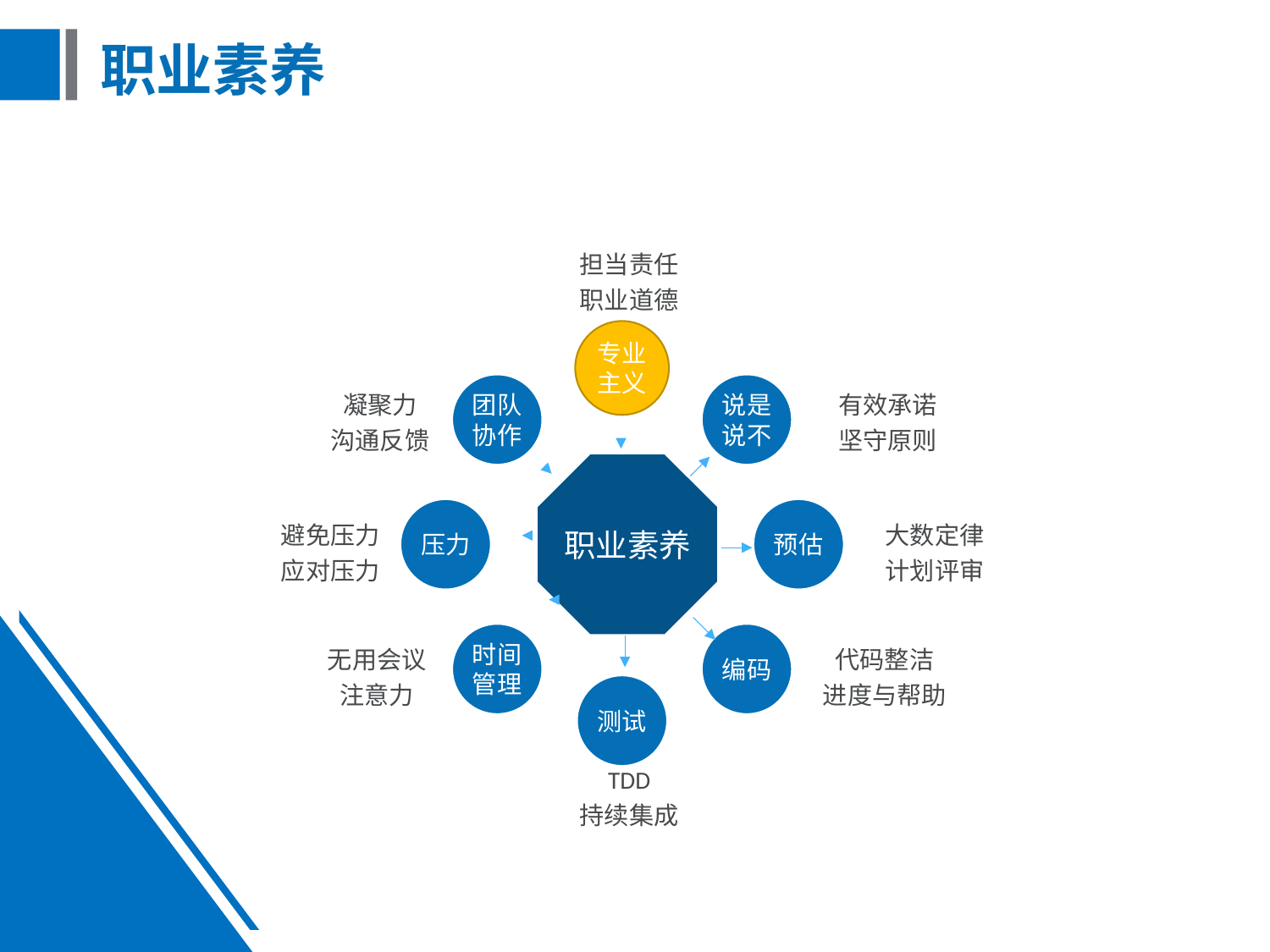

# 职业素养
担当责任
职业道德
专业主义
凝聚力
沟通反馈
有效承诺
坚守原则
团队协作
说是
说不
职业素养
避免压力
应对压力
压力
预估
大数定律
计划评审
无用会议
注意力
代码整洁
进度与帮助
时间管理
编码
测试
TDD
持续集成